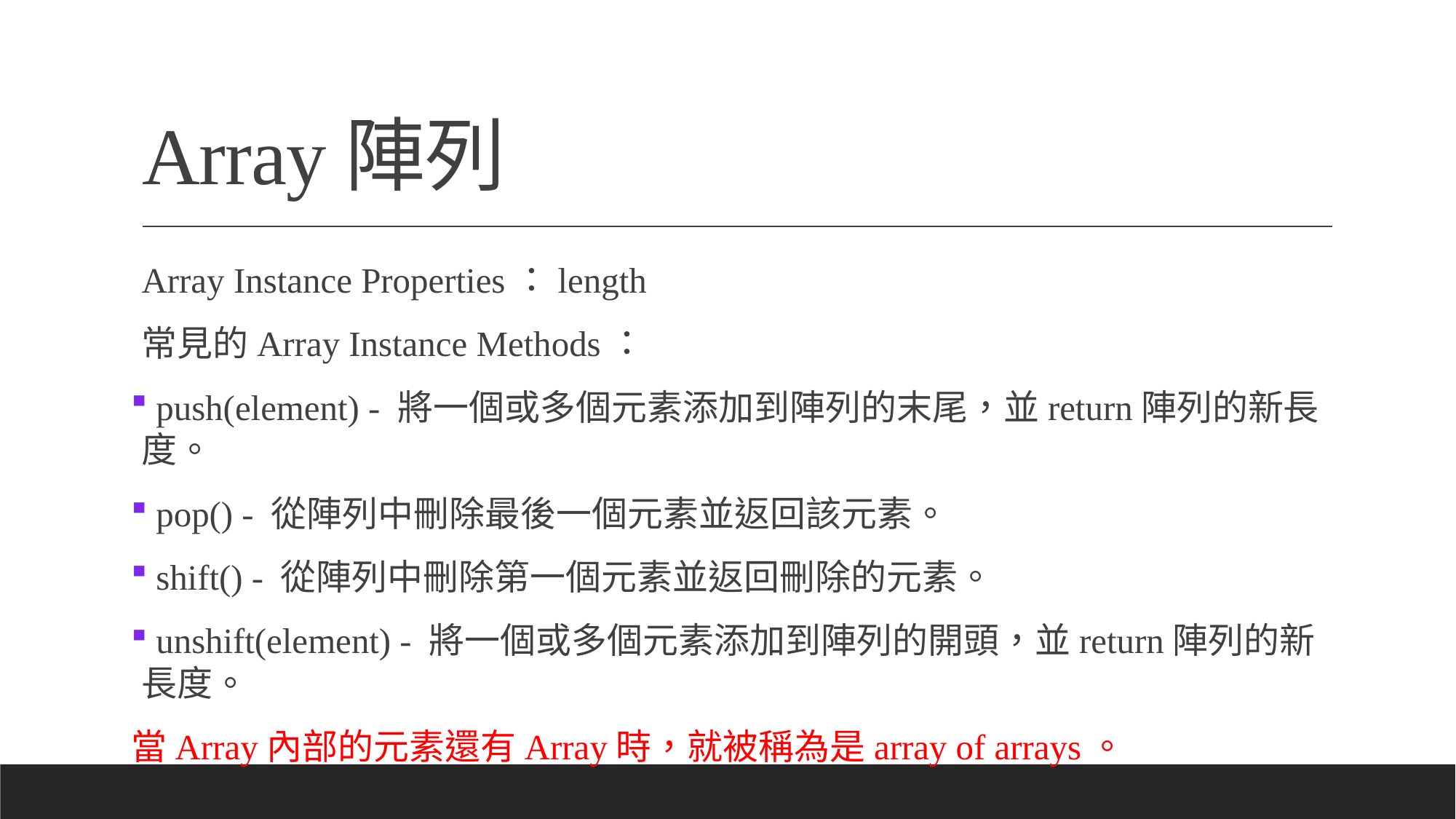

# Array陣列
Array Instance Properties：length
常見的Array Instance Methods：
 push(element) - 將一個或多個元素添加到陣列的末尾，並return陣列的新長度。
 pop() - 從陣列中刪除最後一個元素並返回該元素。
 shift() - 從陣列中刪除第一個元素並返回刪除的元素。
 unshift(element) - 將一個或多個元素添加到陣列的開頭，並return陣列的新長度。
當Array內部的元素還有Array時，就被稱為是array of arrays。